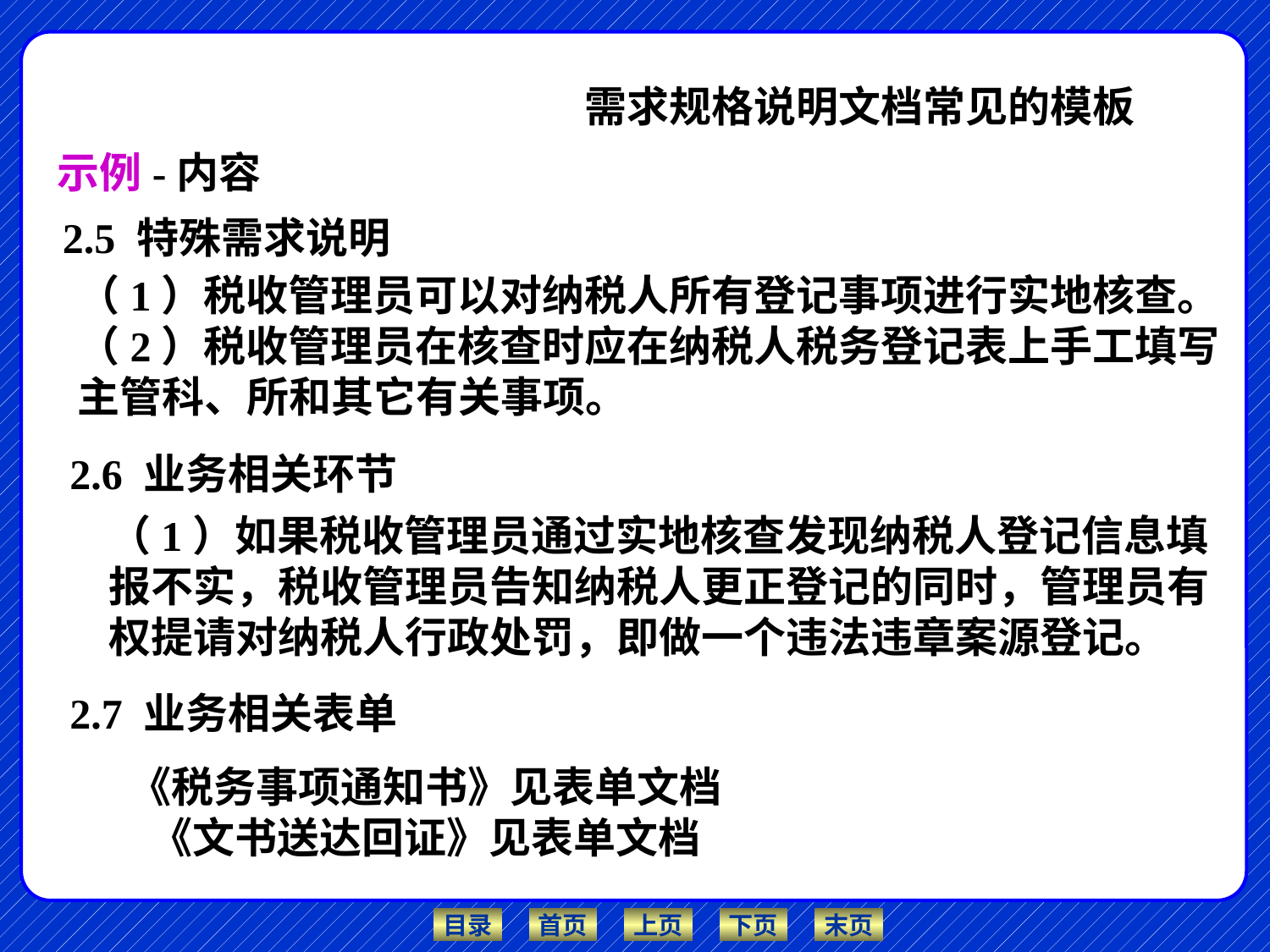

34
需求规格说明文档常见的模板
示例-内容
2.5 特殊需求说明
（1）税收管理员可以对纳税人所有登记事项进行实地核查。
（2）税收管理员在核查时应在纳税人税务登记表上手工填写主管科、所和其它有关事项。

2.6 业务相关环节
（1）如果税收管理员通过实地核查发现纳税人登记信息填报不实，税收管理员告知纳税人更正登记的同时，管理员有权提请对纳税人行政处罚，即做一个违法违章案源登记。
2.7 业务相关表单
《税务事项通知书》见表单文档
《文书送达回证》见表单文档